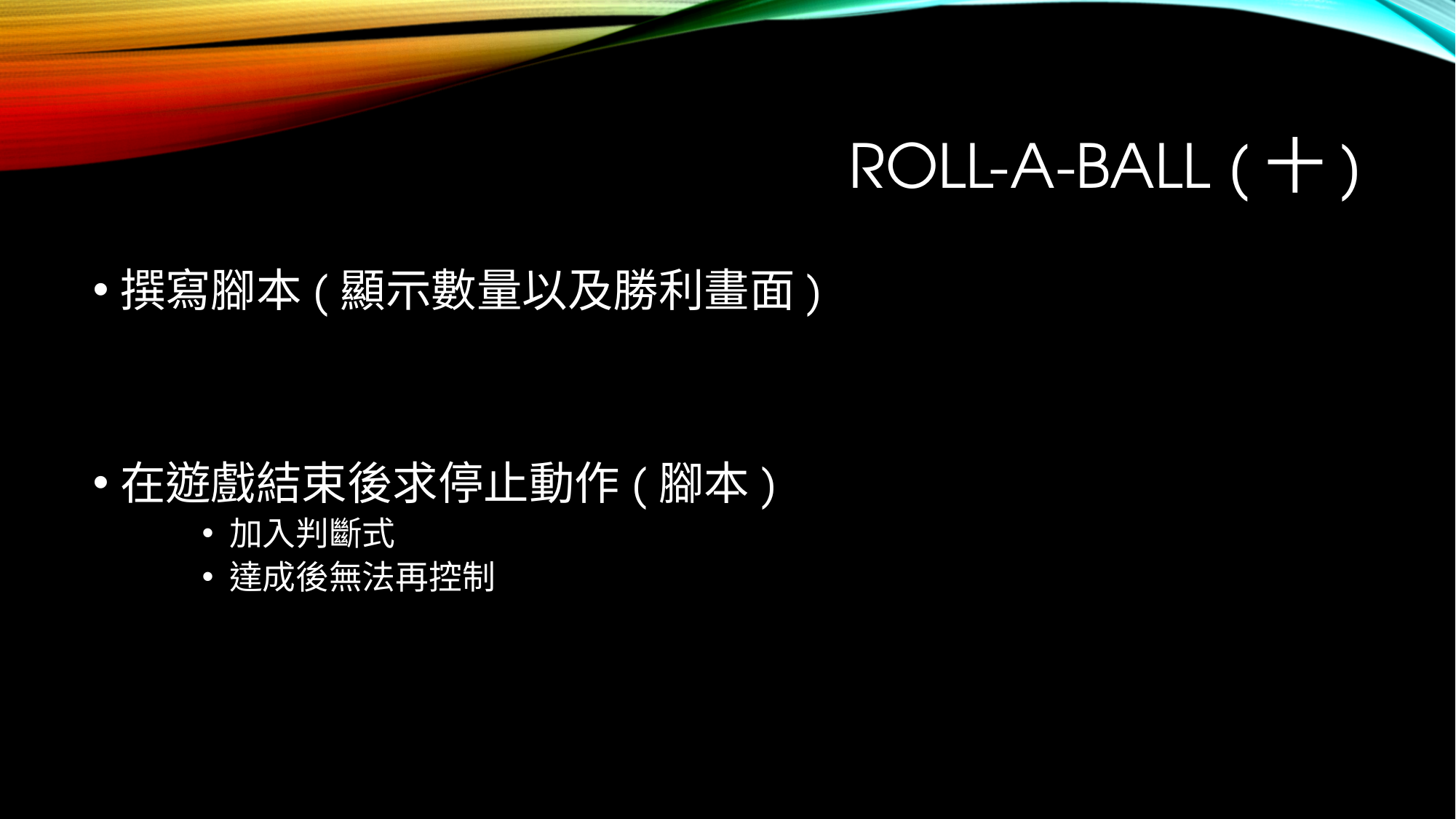

# Roll-A-Ball (十)
撰寫腳本(顯示數量以及勝利畫面)

在遊戲結束後求停止動作(腳本)
加入判斷式
達成後無法再控制